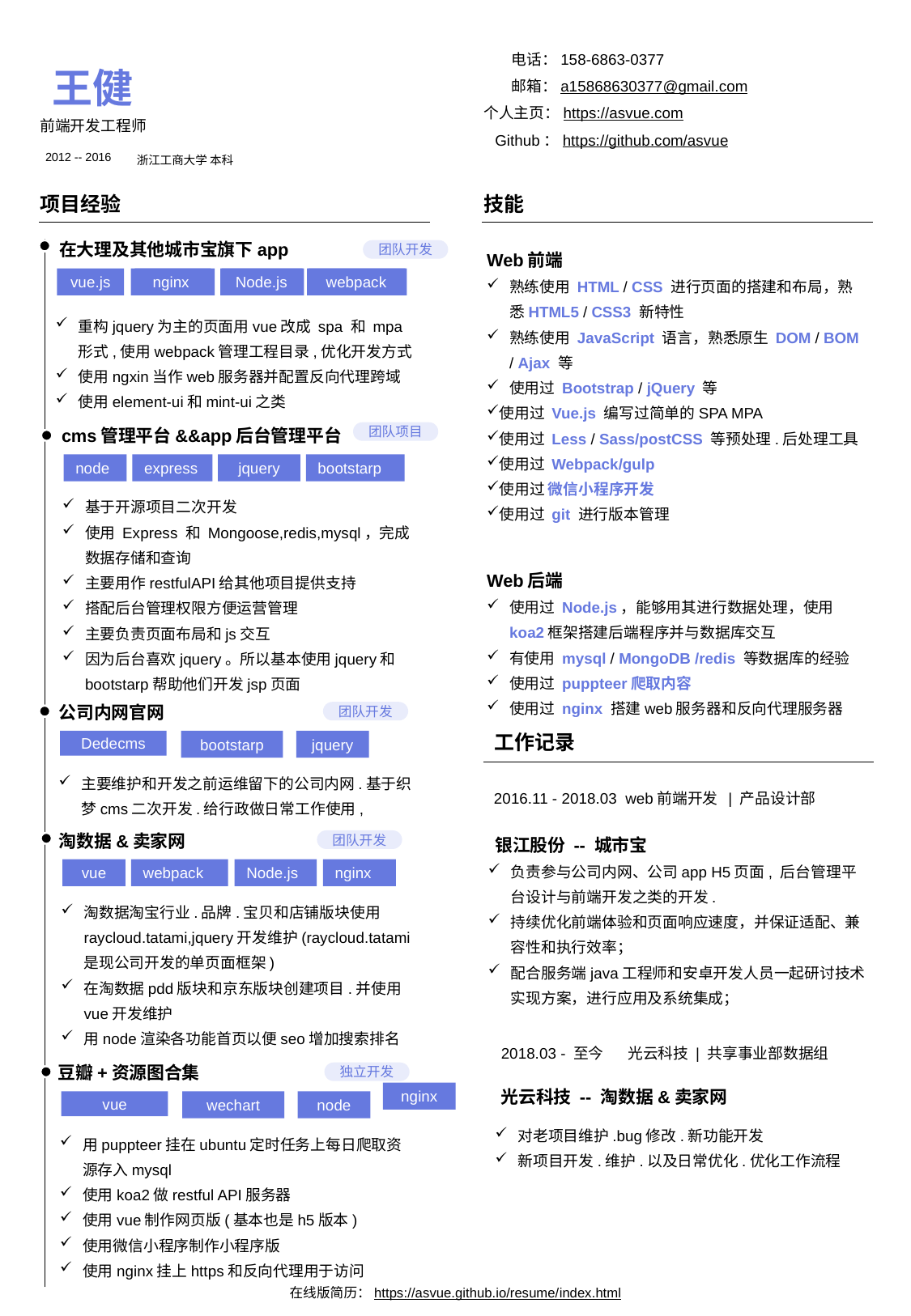

电话：158-6863-0377
       邮箱：a15868630377@gmail.com
个人主页：https://asvue.com
   Github：https://github.com/asvue
王健
前端开发工程师

浙江工商大学 本科

2012 -- 2016
项目经验
技能
Web前端
熟练使用 HTML / CSS 进行页面的搭建和布局，熟悉HTML5 / CSS3 新特性
熟练使用 JavaScript 语言，熟悉原生 DOM / BOM / Ajax 等
使用过 Bootstrap / jQuery 等
使用过 Vue.js 编写过简单的SPA MPA
使用过 Less / Sass/postCSS 等预处理.后处理工具
使用过 Webpack/gulp
使用过 微信小程序开发
使用过 git 进行版本管理

Web后端
使用过 Node.js，能够用其进行数据处理，使用koa2框架搭建后端程序并与数据库交互
有使用 mysql / MongoDB /redis 等数据库的经验
使用过 puppteer爬取内容
使用过 nginx 搭建web服务器和反向代理服务器
在大理及其他城市宝旗下app

nginx
Leaflet
Node.js
Node.js
webpack
MongoDB
vue.js
重构jquery为主的页面用vue改成 spa 和 mpa形式,使用webpack管理工程目录,优化开发方式
使用ngxin当作web服务器并配置反向代理跨域
使用element-ui和mint-ui之类

团队开发

cms管理平台&&app后台管理平台

团队项目

node
express
jquery
bootstarp
基于开源项目二次开发
使用 Express 和 Mongoose,redis,mysql，完成数据存储和查询
主要用作restfulAPI给其他项目提供支持
搭配后台管理权限方便运营管理
主要负责页面布局和js交互
因为后台喜欢jquery。所以基本使用jquery和bootstarp帮助他们开发jsp页面

团队开发
公司内网官网
Dedecms
bootstarp
jquery
主要维护和开发之前运维留下的公司内网.基于织梦cms二次开发.给行政做日常工作使用,

工作记录
2016.11 - 2018.03  web前端开发  | 产品设计部
银江股份 -- 城市宝

负责参与公司内网、公司app H5页面, 后台管理平台设计与前端开发之类的开发.
持续优化前端体验和页面响应速度，并保证适配、兼容性和执行效率；
配合服务端java工程师和安卓开发人员一起研讨技术实现方案，进行应用及系统集成；
光云科技 -- 淘数据&卖家网

对老项目维护.bug修改.新功能开发
新项目开发.维护.以及日常优化.优化工作流程

团队开发
淘数据&卖家网
vue
Node.js
webpack
nginx
淘数据淘宝行业.品牌.宝贝和店铺版块使用raycloud.tatami,jquery开发维护(raycloud.tatami是现公司开发的单页面框架)
在淘数据pdd版块和京东版块创建项目.并使用vue开发维护
用node渲染各功能首页以便seo增加搜索排名

2018.03 - 至今       光云科技 | 共享事业部数据组

独立开发
豆瓣+资源图合集
vue
wechart
node
用puppteer挂在ubuntu定时任务上每日爬取资源存入mysql
使用koa2做restful API服务器
使用vue制作网页版(基本也是h5版本)
使用微信小程序制作小程序版
使用nginx挂上https和反向代理用于访问

nginx
在线版简历：https://asvue.github.io/resume/index.html